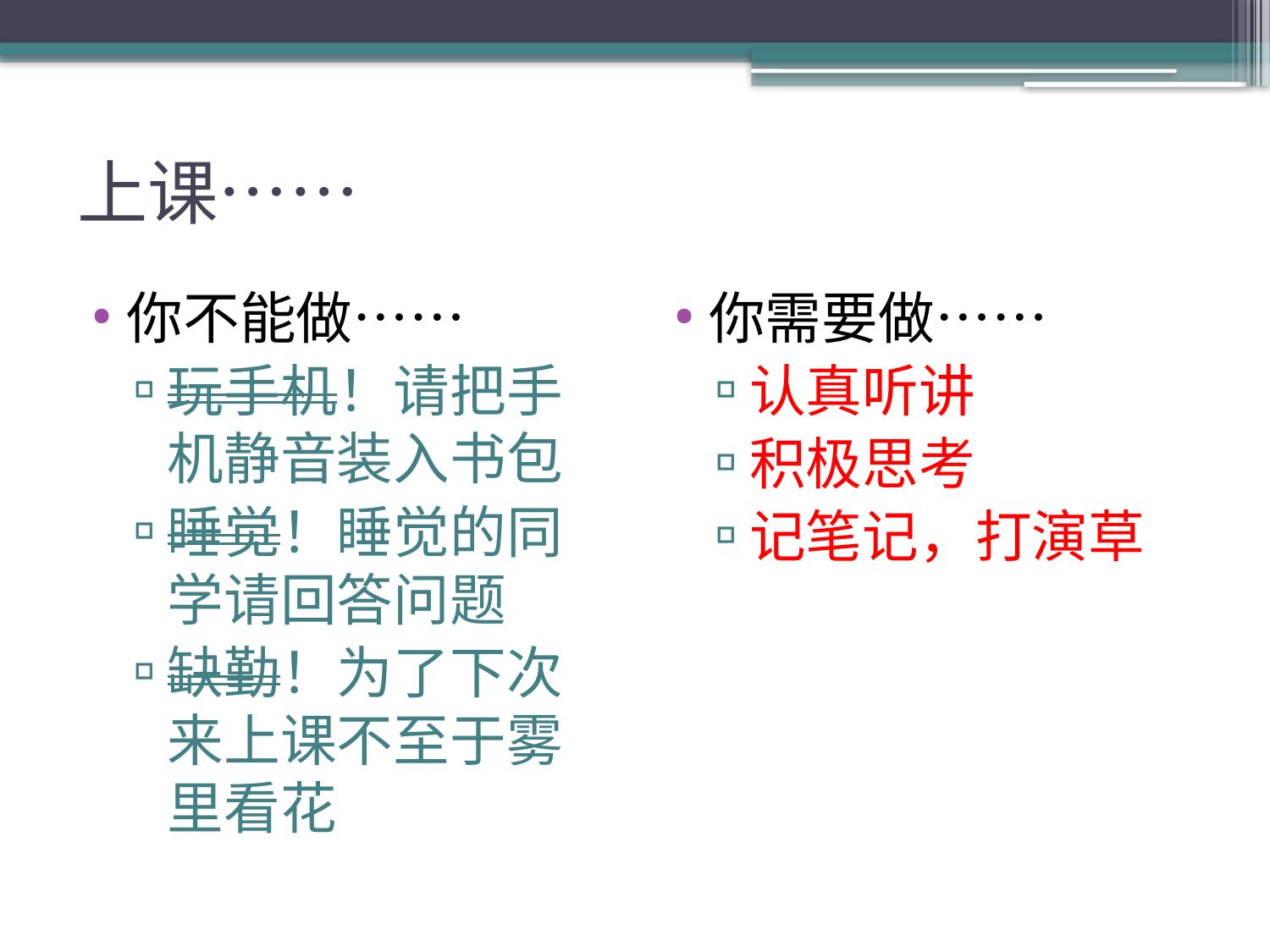

# 上课……
你不能做……
玩手机！请把手机静音装入书包
睡觉！睡觉的同学请回答问题
缺勤！为了下次来上课不至于雾里看花
你需要做……
认真听讲
积极思考
记笔记，打演草